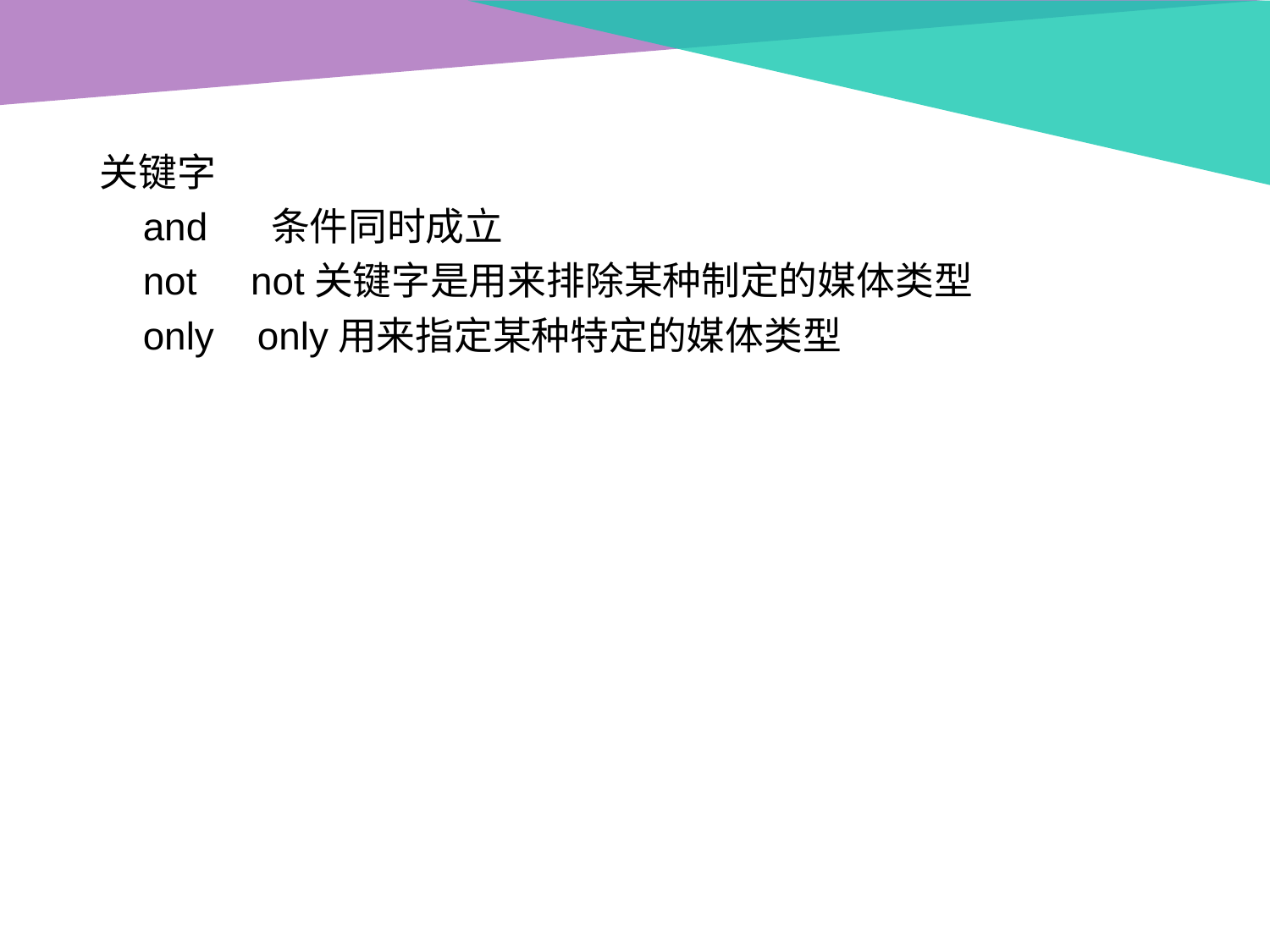

关键字
    and     条件同时成立
    not     not关键字是用来排除某种制定的媒体类型
    only    only用来指定某种特定的媒体类型